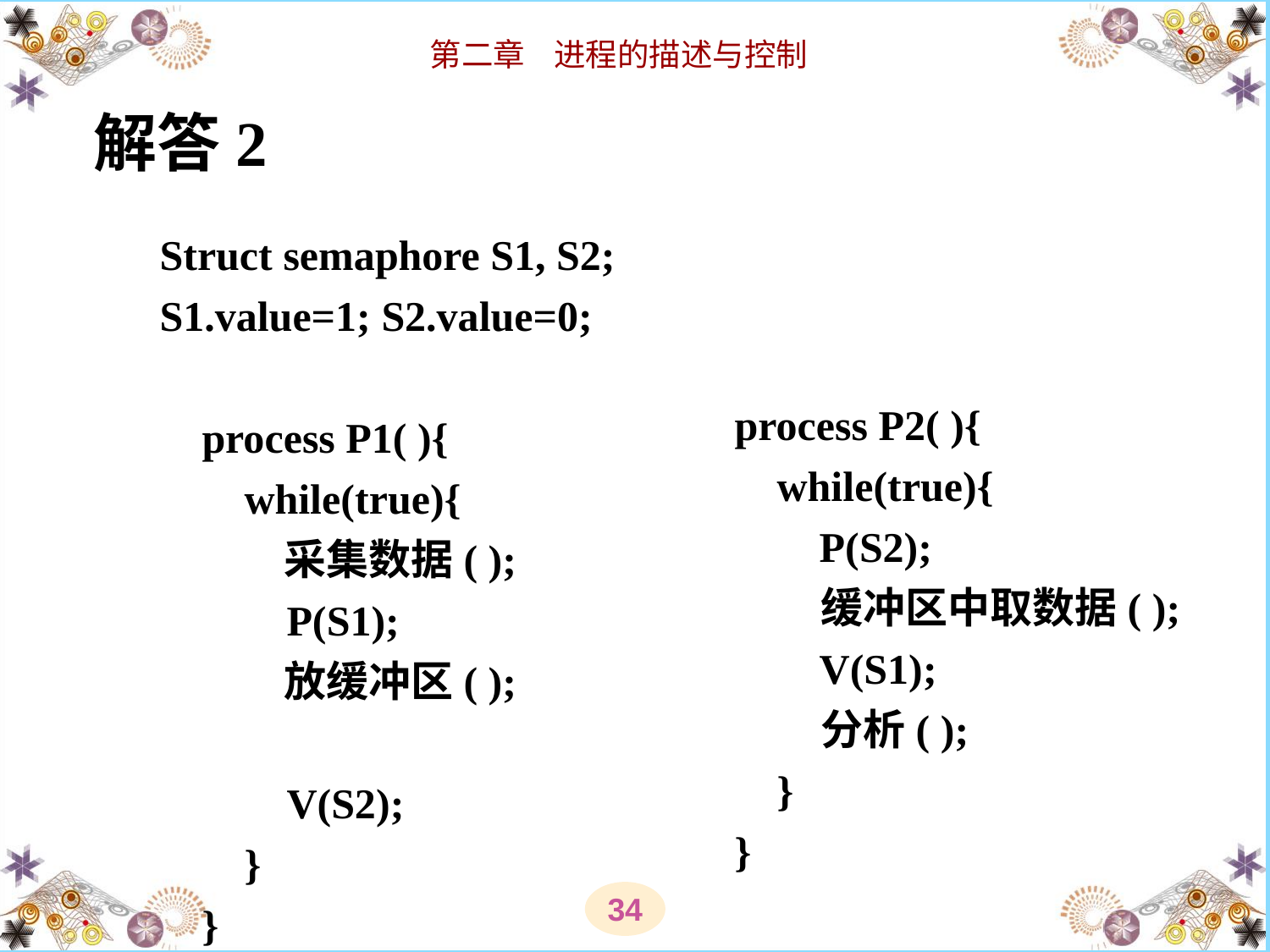

解答2
Struct semaphore S1, S2;
S1.value=1; S2.value=0;

    process P1( ){
        while(true){
            采集数据( );
            P(S1);
            放缓冲区( );
            V(S2);
        }
    }
process P2( ){
    while(true){
        P(S2);
        缓冲区中取数据( );
        V(S1);
        分析( );
    }
}